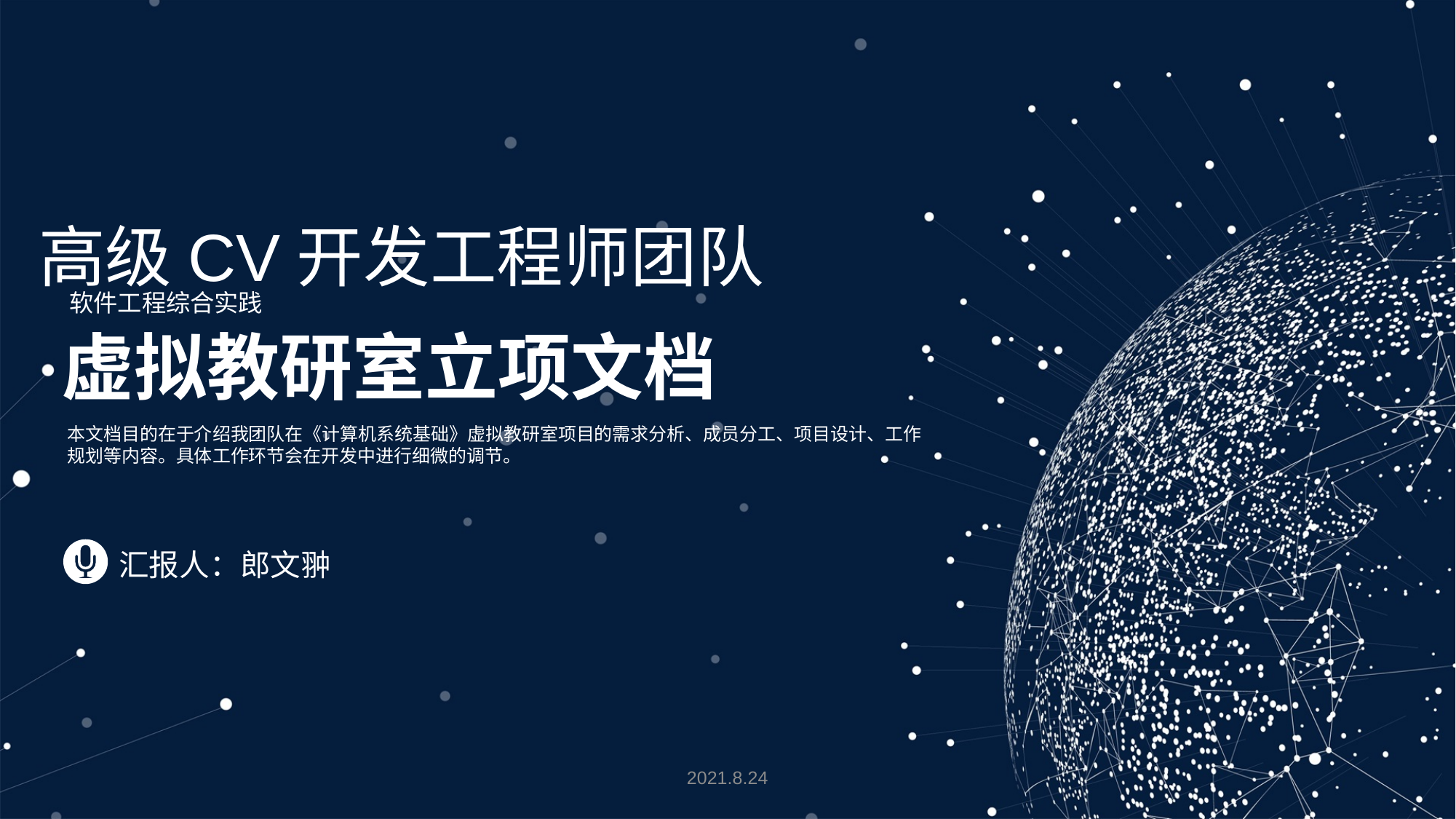

高级CV开发工程师团队
软件工程综合实践
虚拟教研室立项文档
本文档目的在于介绍我团队在《计算机系统基础》虚拟教研室项目的需求分析、成员分工、项目设计、工作规划等内容。具体工作环节会在开发中进行细微的调节。

汇报人：郎文翀
2021.8.24